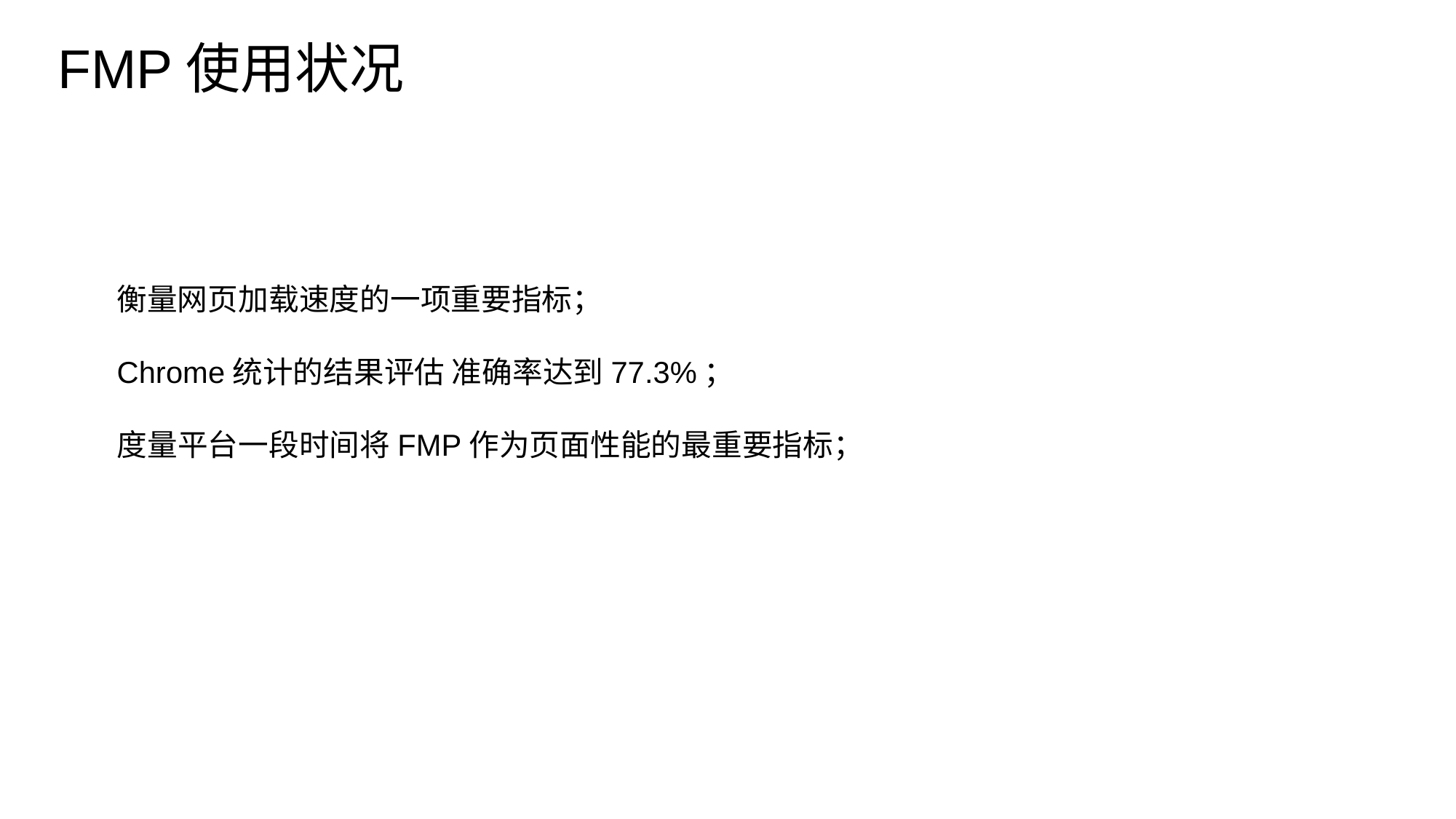

FMP使用状况
衡量网页加载速度的一项重要指标；
Chrome统计的结果评估 准确率达到77.3%；
度量平台一段时间将FMP作为页面性能的最重要指标；